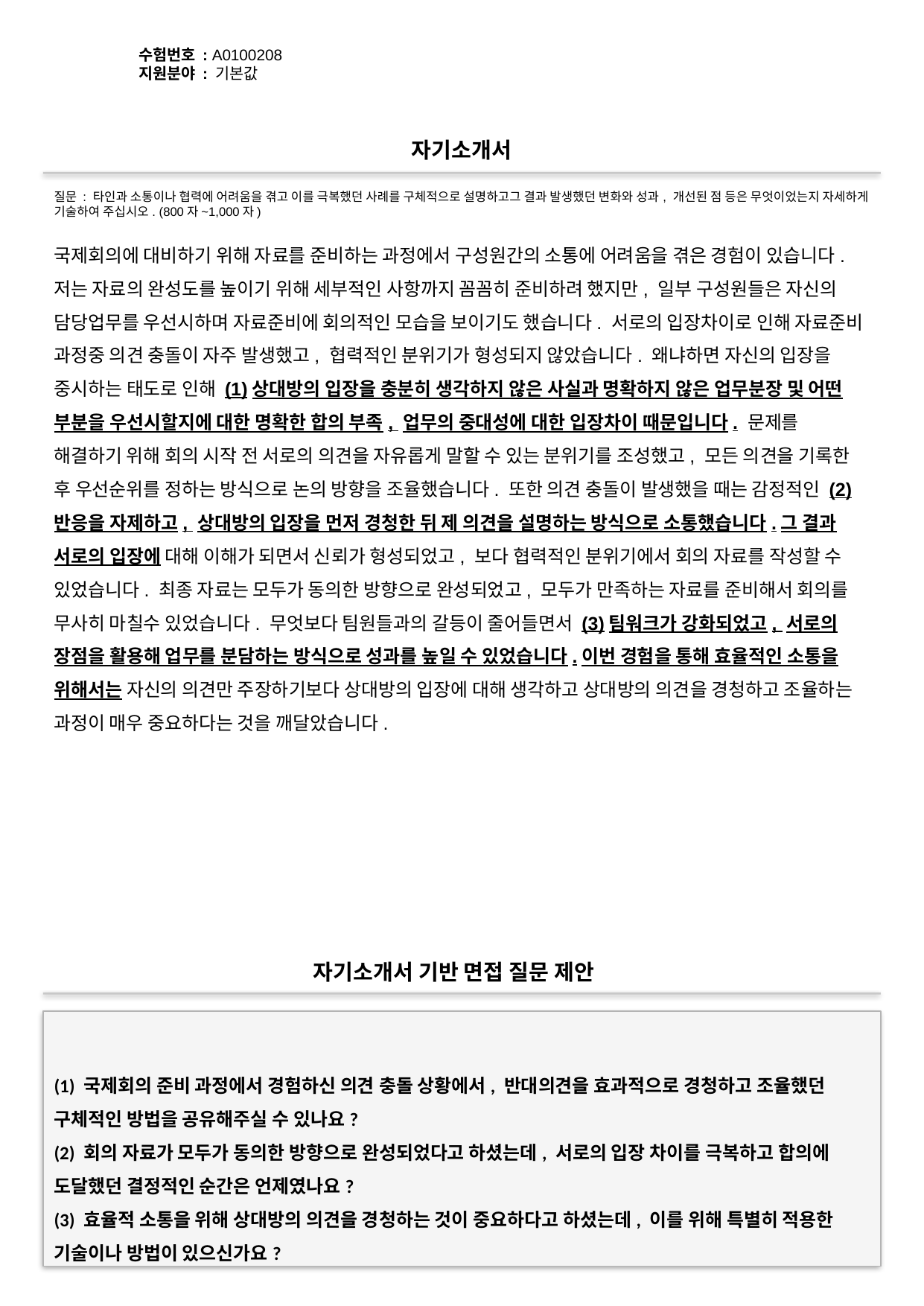

수험번호 : A0100208
지원분야 : 기본값
#

자기소개서

질문 : 타인과 소통이나 협력에 어려움을 겪고 이를 극복했던 사례를 구체적으로 설명하고그 결과 발생했던 변화와 성과, 개선된 점 등은 무엇이었는지 자세하게 기술하여 주십시오. (800자~1,000자)

국제회의에 대비하기 위해 자료를 준비하는 과정에서 구성원간의 소통에 어려움을 겪은 경험이 있습니다. 저는 자료의 완성도를 높이기 위해 세부적인 사항까지 꼼꼼히 준비하려 했지만, 일부 구성원들은 자신의 담당업무를 우선시하며 자료준비에 회의적인 모습을 보이기도 했습니다. 서로의 입장차이로 인해 자료준비 과정중 의견 충돌이 자주 발생했고, 협력적인 분위기가 형성되지 않았습니다. 왜냐하면 자신의 입장을 중시하는 태도로 인해 (1)상대방의 입장을 충분히 생각하지 않은 사실과 명확하지 않은 업무분장 및 어떤 부분을 우선시할지에 대한 명확한 합의 부족, 업무의 중대성에 대한 입장차이 때문입니다. 문제를 해결하기 위해 회의 시작 전 서로의 의견을 자유롭게 말할 수 있는 분위기를 조성했고, 모든 의견을 기록한 후 우선순위를 정하는 방식으로 논의 방향을 조율했습니다. 또한 의견 충돌이 발생했을 때는 감정적인 (2)반응을 자제하고, 상대방의 입장을 먼저 경청한 뒤 제 의견을 설명하는 방식으로 소통했습니다.그 결과 서로의 입장에 대해 이해가 되면서 신뢰가 형성되었고, 보다 협력적인 분위기에서 회의 자료를 작성할 수 있었습니다. 최종 자료는 모두가 동의한 방향으로 완성되었고, 모두가 만족하는 자료를 준비해서 회의를 무사히 마칠수 있었습니다. 무엇보다 팀원들과의 갈등이 줄어들면서 (3)팀워크가 강화되었고, 서로의 장점을 활용해 업무를 분담하는 방식으로 성과를 높일 수 있었습니다.이번 경험을 통해 효율적인 소통을 위해서는 자신의 의견만 주장하기보다 상대방의 입장에 대해 생각하고 상대방의 의견을 경청하고 조율하는 과정이 매우 중요하다는 것을 깨달았습니다.

자기소개서 기반 면접 질문 제안

(1) 국제회의 준비 과정에서 경험하신 의견 충돌 상황에서, 반대의견을 효과적으로 경청하고 조율했던 구체적인 방법을 공유해주실 수 있나요?
(2) 회의 자료가 모두가 동의한 방향으로 완성되었다고 하셨는데, 서로의 입장 차이를 극복하고 합의에 도달했던 결정적인 순간은 언제였나요?
(3) 효율적 소통을 위해 상대방의 의견을 경청하는 것이 중요하다고 하셨는데, 이를 위해 특별히 적용한 기술이나 방법이 있으신가요?